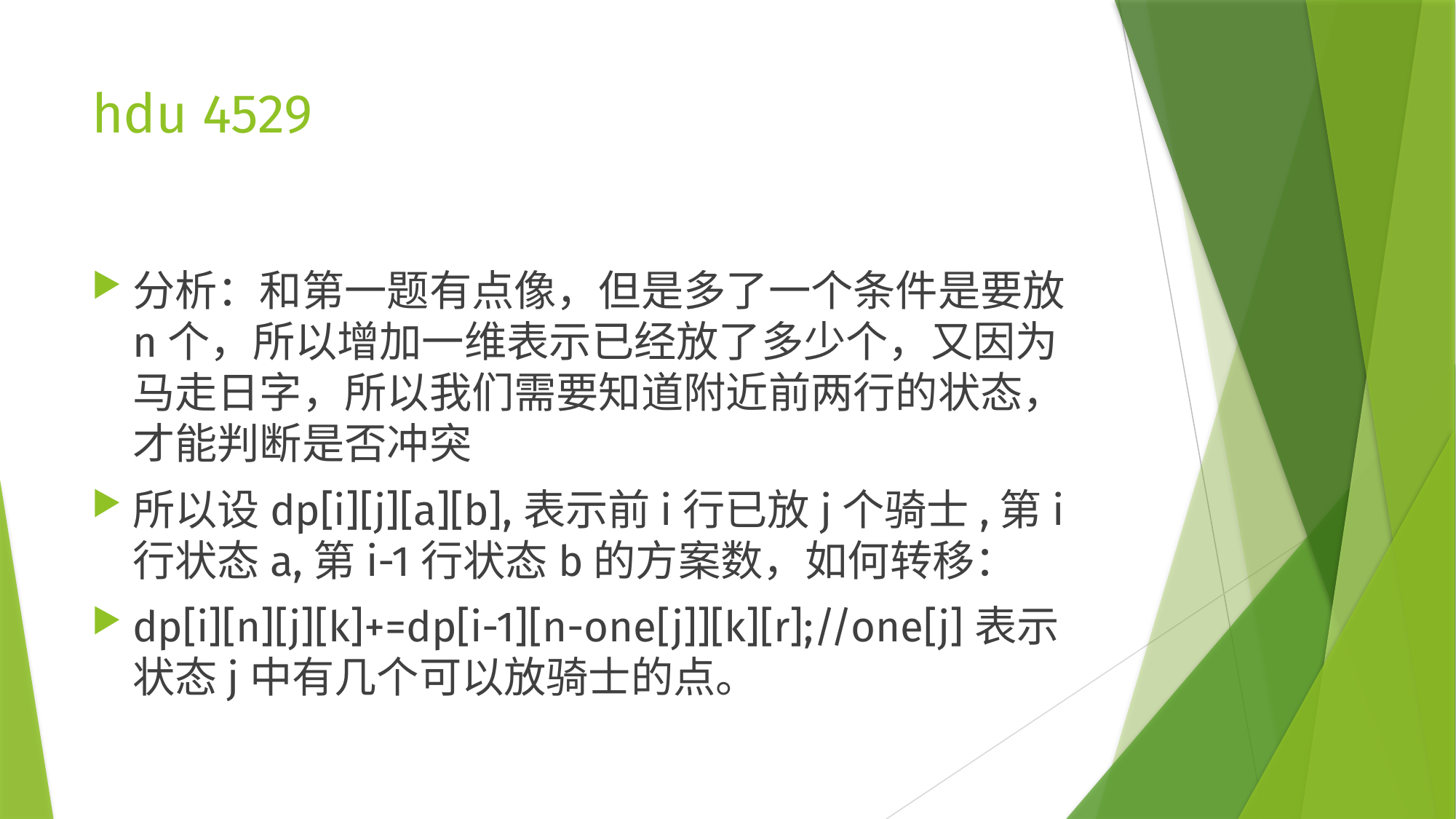

# hdu 4529
分析：和第一题有点像，但是多了一个条件是要放n个，所以增加一维表示已经放了多少个，又因为马走日字，所以我们需要知道附近前两行的状态，才能判断是否冲突
所以设dp[i][j][a][b],表示前i行已放j个骑士,第i行状态a,第i-1行状态b的方案数，如何转移：
dp[i][n][j][k]+=dp[i-1][n-one[j]][k][r];//one[j]表示状态j中有几个可以放骑士的点。